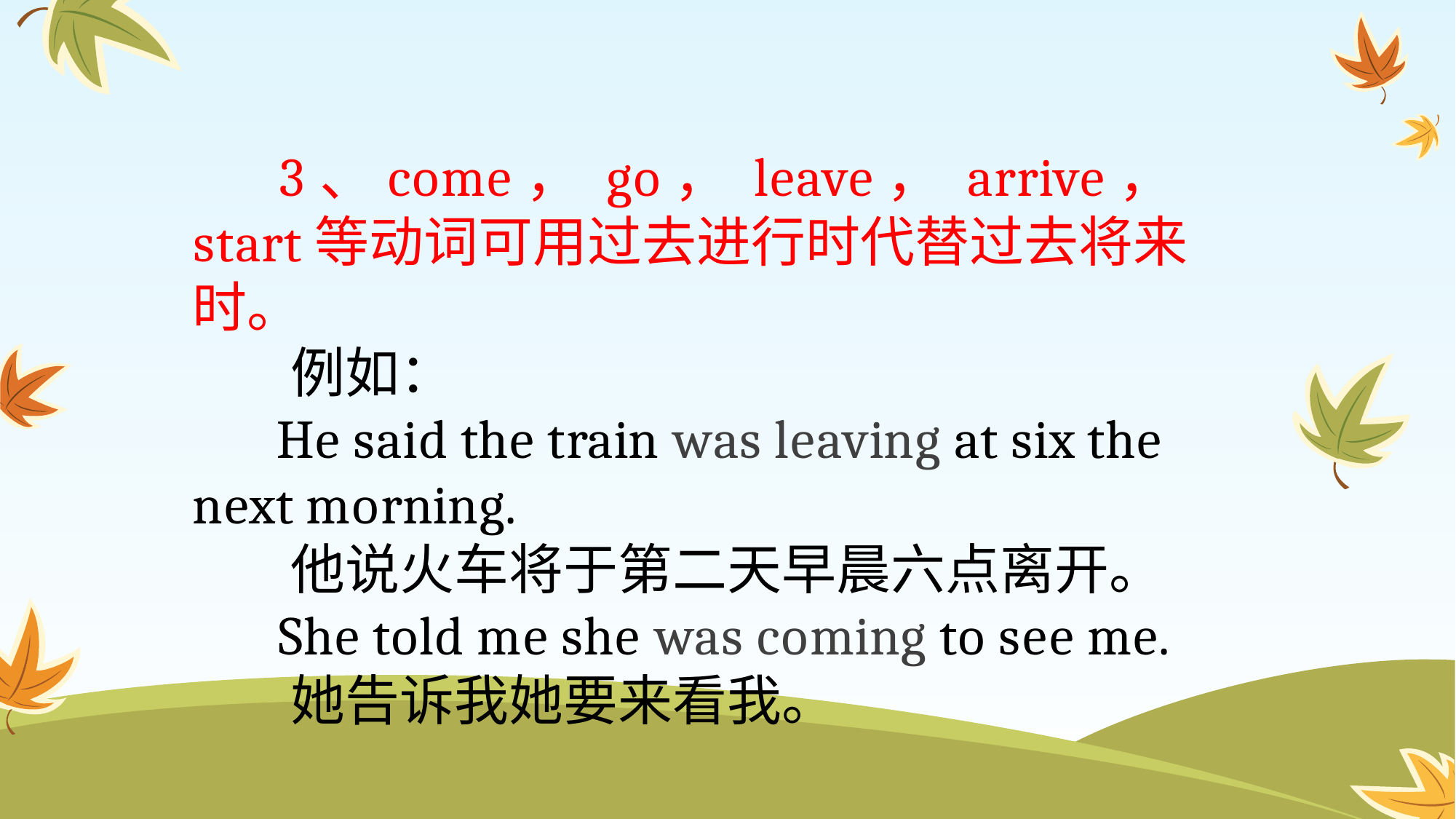

3、come， go， leave， arrive， start等动词可用过去进行时代替过去将来时。
       例如：
       He said the train was leaving at six the next morning.
       他说火车将于第二天早晨六点离开。
       She told me she was coming to see me.
       她告诉我她要来看我。